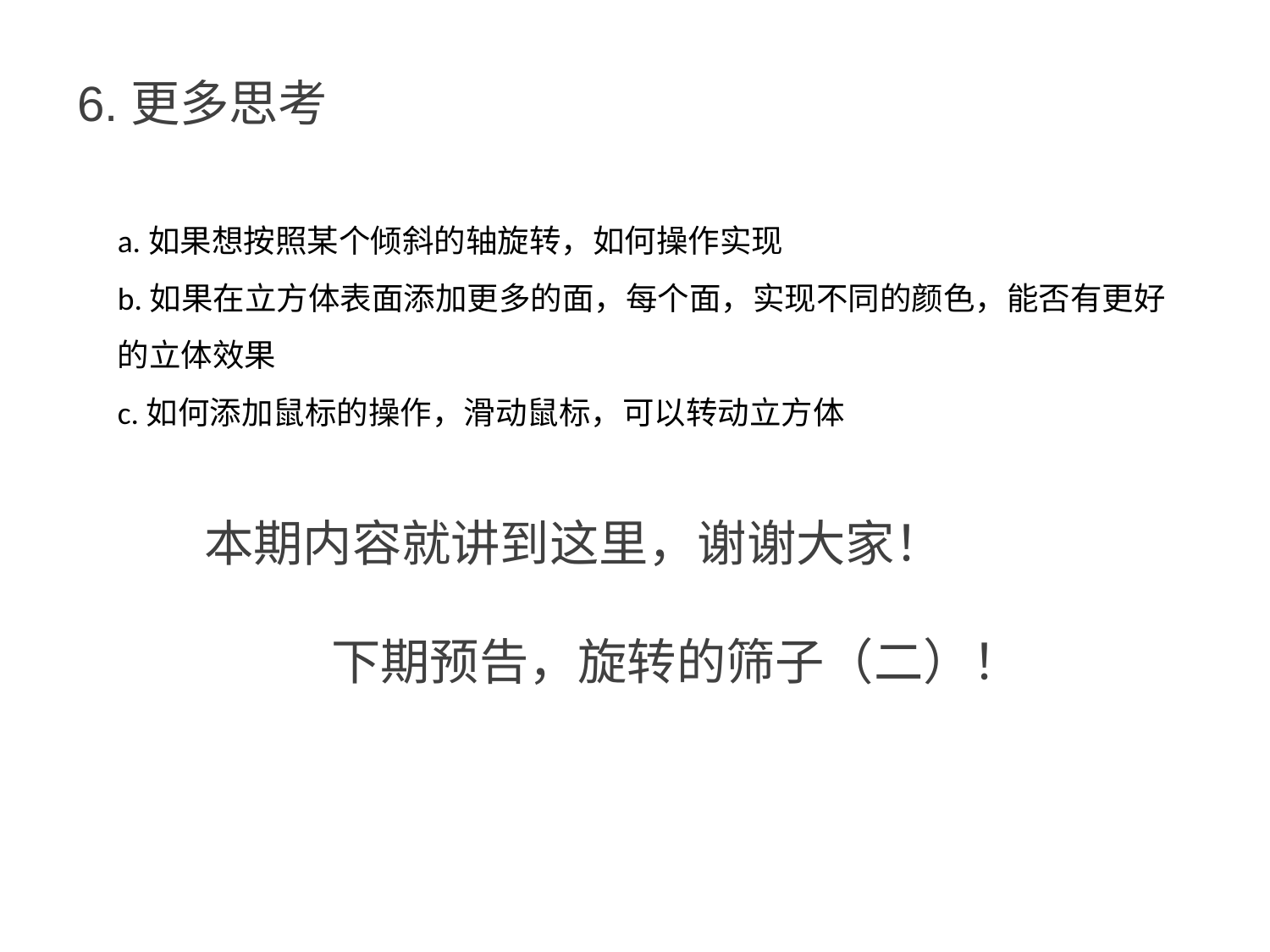

6.更多思考
a.如果想按照某个倾斜的轴旋转，如何操作实现
b.如果在立方体表面添加更多的面，每个面，实现不同的颜色，能否有更好的立体效果
c.如何添加鼠标的操作，滑动鼠标，可以转动立方体
	本期内容就讲到这里，谢谢大家！

		下期预告，旋转的筛子（二）！